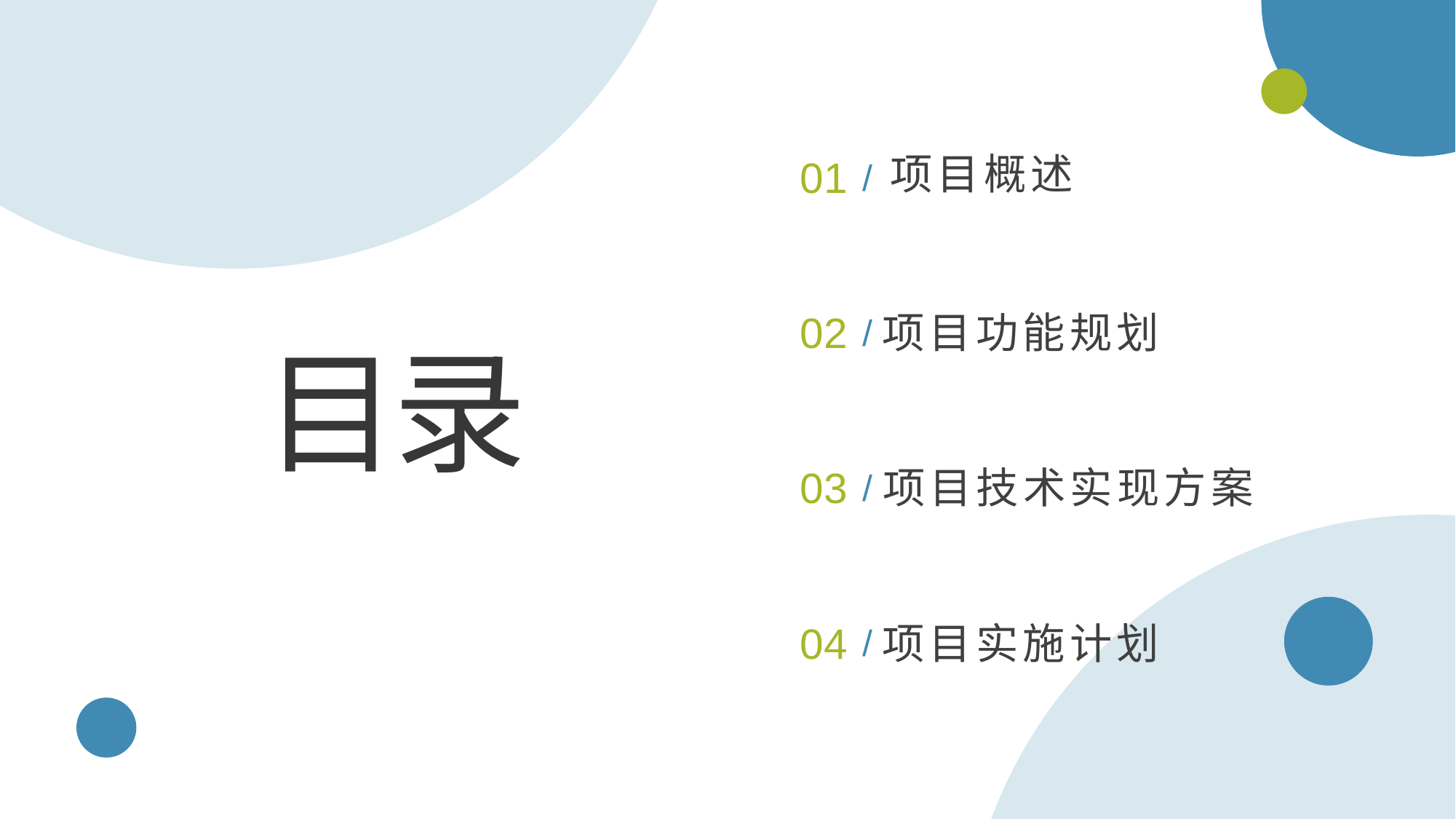

项目概述
01
/
02
项目功能规划
/
目录
03
项目技术实现方案
/

04
项目实施计划
/